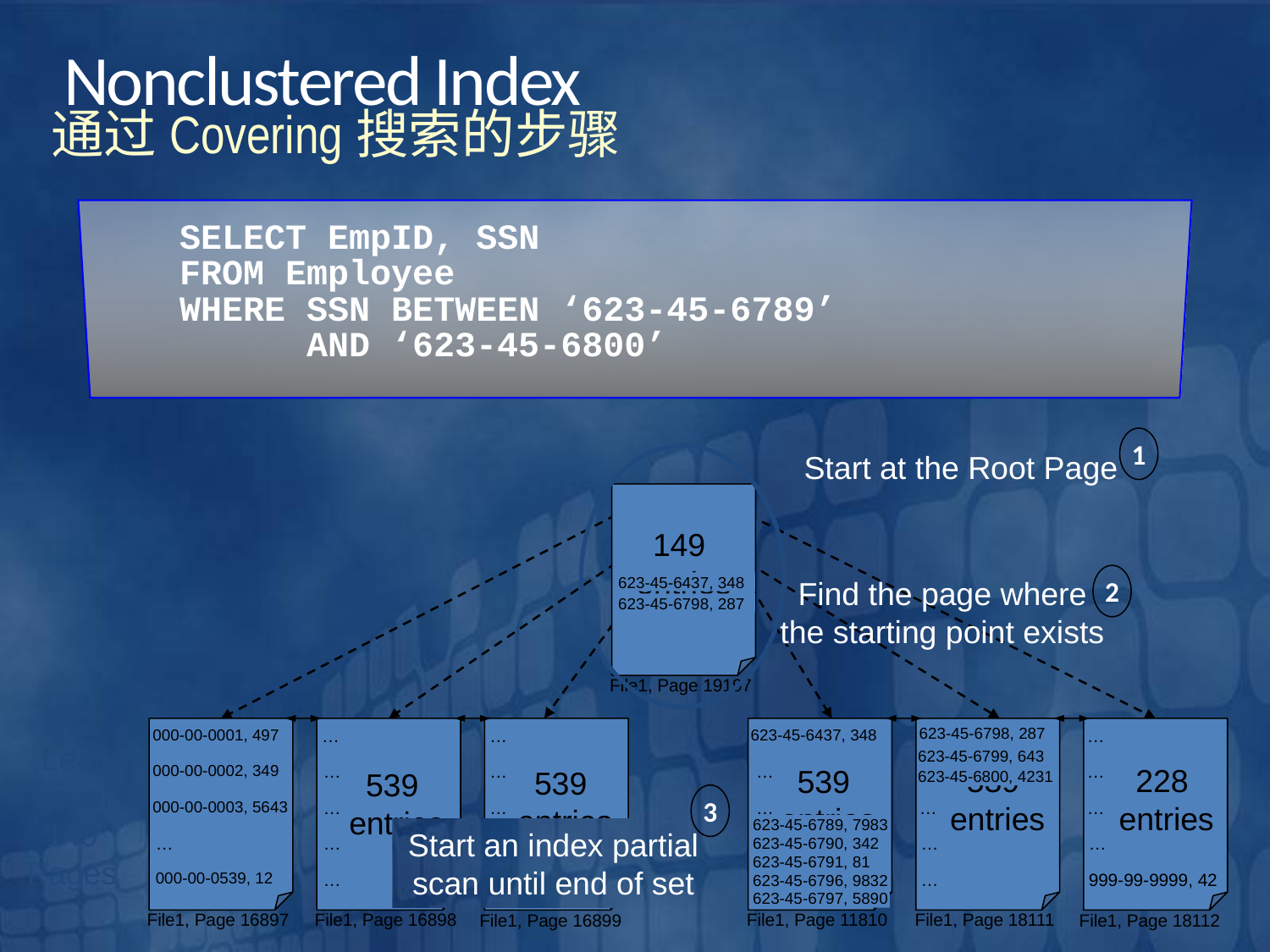

# Nonclustered Index
通过Covering搜索的步骤

SELECT EmpID, SSN
FROM Employee
WHERE SSN BETWEEN ‘623-45-6789’
	AND ‘623-45-6800’
1
Start at the Root Page

149
 entries

2
Find the page where the starting point exists
623-45-6437, 348

623-45-6798, 287
File1, Page 19197
000-00-0001, 497

…

…

…

…

…

623-45-6798, 287
623-45-6437, 348
Leaf Level
149 Pages
…
623-45-6799, 643
000-00-0002, 349
…
…
…
…
539
 entries
…
228
 entries
539
 entries
539
 entries
539
 entries
623-45-6800, 4231
3
Start an index partial scan until end of set
000-00-0003, 5643

…
…
…
…
…
623-45-6789, 7983
…
…
…
…
…
…
623-45-6790, 342
623-45-6791, 81
000-00-0539, 12
…
…
…
…
999-99-9999, 42
623-45-6796, 9832
623-45-6797, 5890
File1, Page 16897
File1, Page 16898
File1, Page 11810
File1, Page 18111
File1, Page 16899
File1, Page 18112